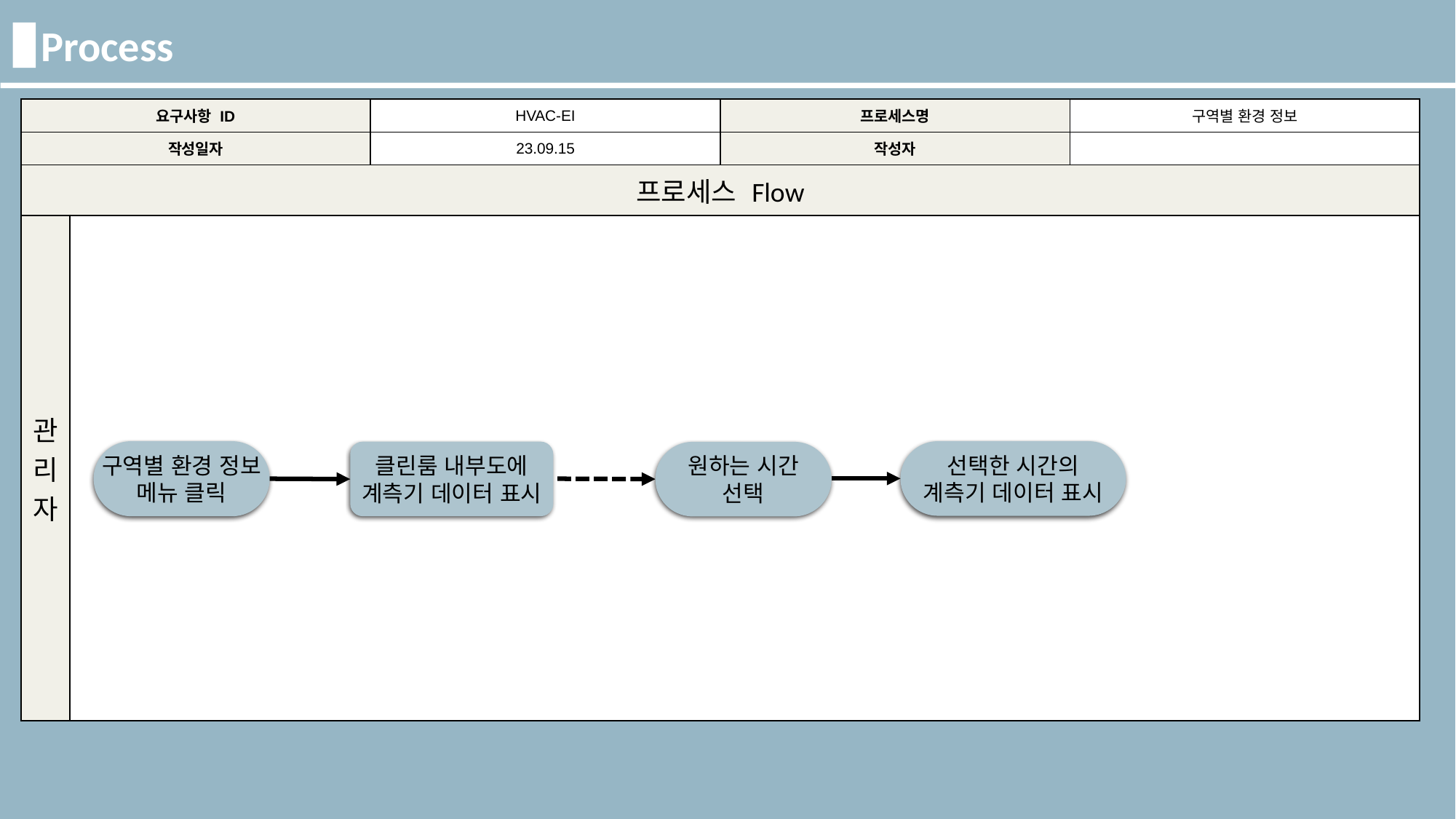

Process

| 요구사항 ID |  | HVAC-EI | 프로세스명 | 구역별 환경 정보 |
| --- | --- | --- | --- | --- |
| 작성일자 |  | 23.09.15 | 작성자 |  |
| 프로세스 Flow |  |  |  |  |
| 관리자 |  |  |  |  |
구역별 환경 정보
메뉴 클릭
선택한 시간의
계측기 데이터 표시
클린룸 내부도에
계측기 데이터 표시
원하는 시간
선택